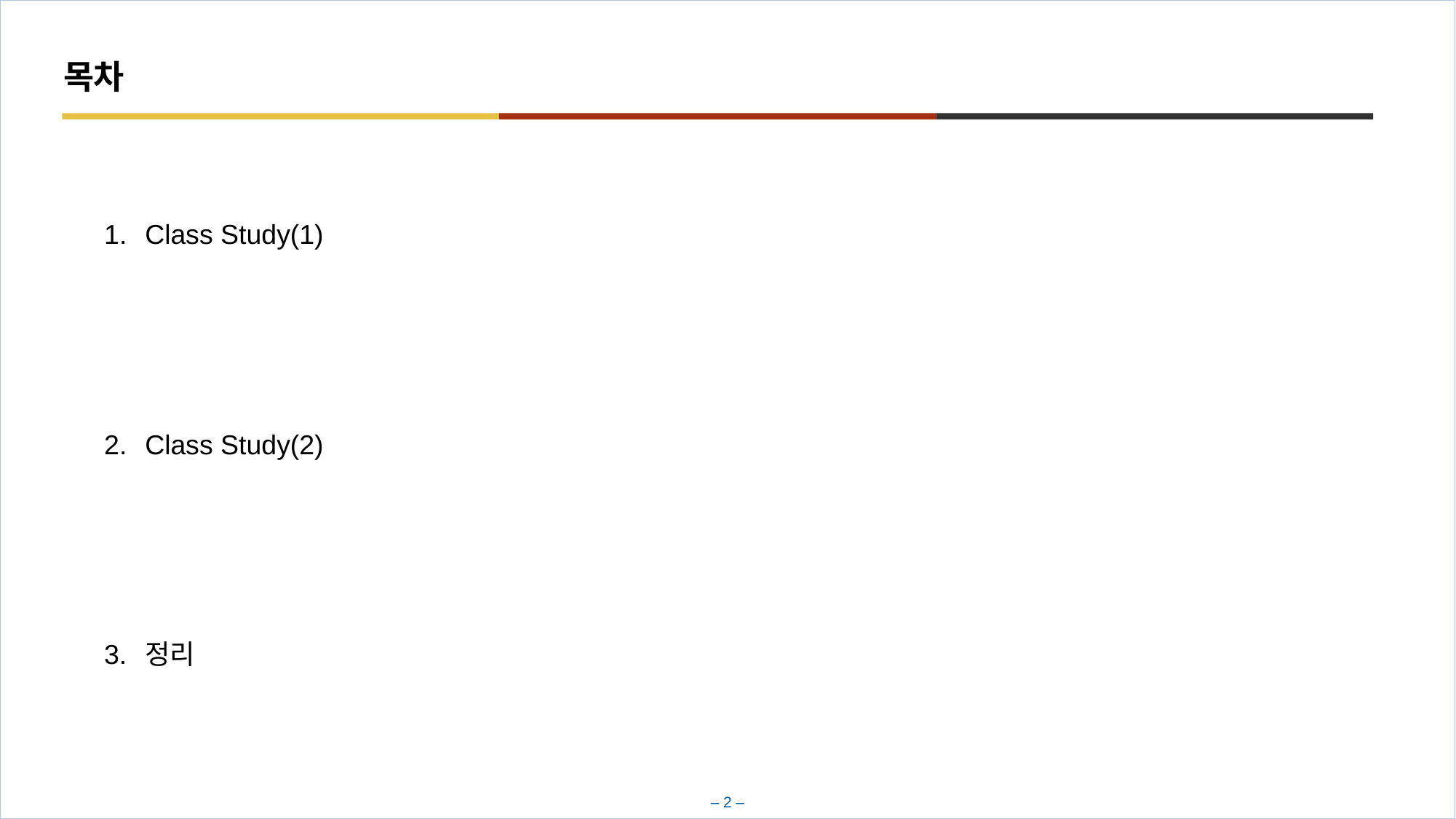

# 목차

Class Study(1)

Class Study(2)

정리
– 2 –